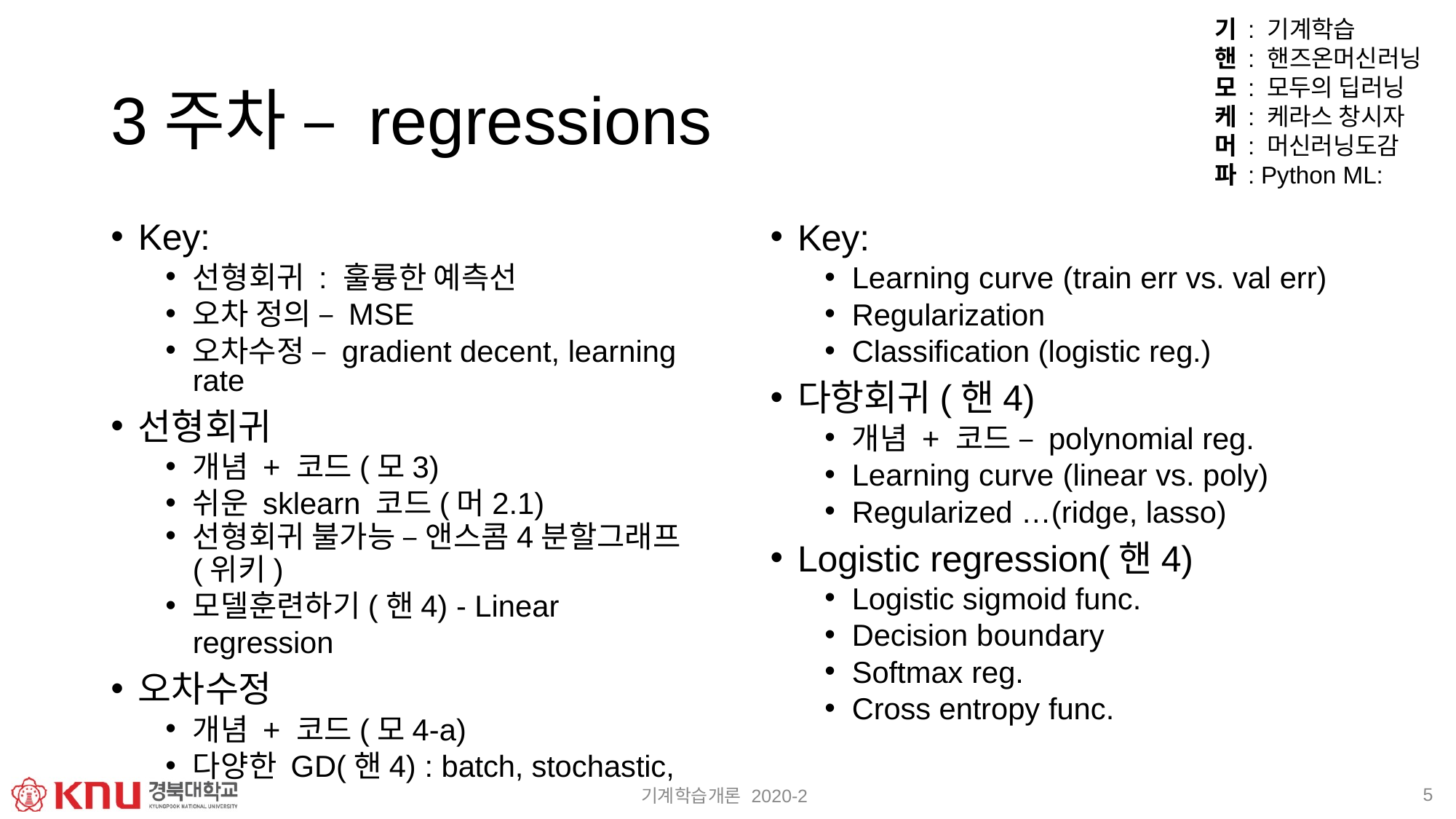

기 : 기계학습
핸 : 핸즈온머신러닝  모 : 모두의 딥러닝  케 : 케라스 창시자  머 : 머신러닝도감  파 : Python ML:
3주차 – regressions
Key:
선형회귀 : 훌륭한 예측선
오차 정의 – MSE
오차수정 – gradient decent, learning  rate
선형회귀
개념 + 코드(모3)
쉬운 sklearn 코드(머2.1)
선형회귀 불가능 – 앤스콤4분할그래프
(위키)
모델훈련하기(핸4) - Linear regression
오차수정
개념 + 코드(모4-a)
다양한 GD(핸4) : batch, stochastic,
Key:
Learning curve (train err vs. val err)
Regularization
Classification (logistic reg.)
다항회귀(핸4)
개념 + 코드 – polynomial reg.
Learning curve (linear vs. poly)
Regularized …(ridge, lasso)
Logistic regression(핸4)
Logistic sigmoid func.
Decision boundary
Softmax reg.
Cross entropy func.
5
기계학습개론 2020-2